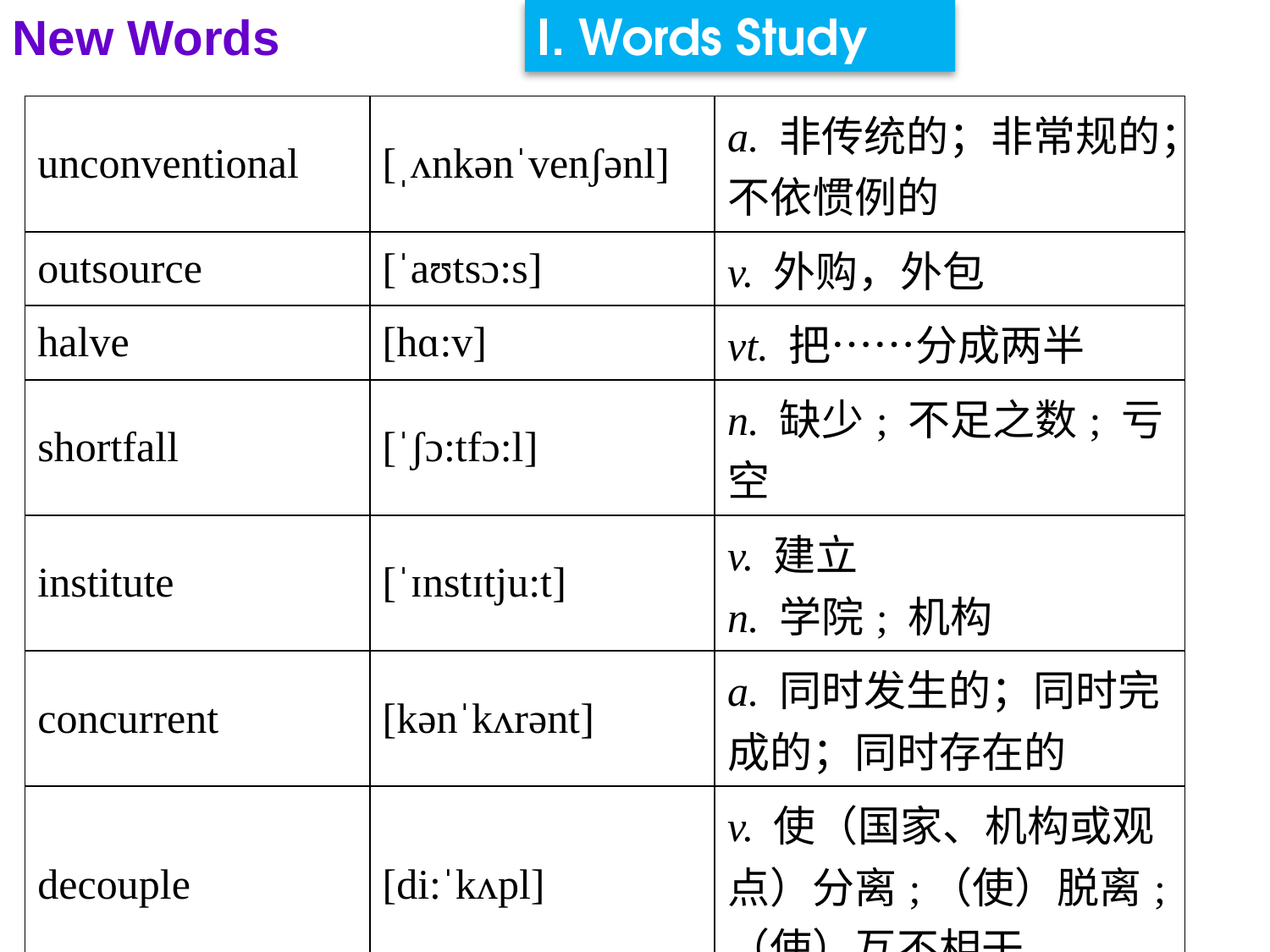

New Words
I. Words Study
| unconventional | [ˌʌnkənˈvenʃənl] | a. 非传统的；非常规的；不依惯例的 |
| --- | --- | --- |
| outsource | [ˈaʊtsɔ:s] | v. 外购，外包 |
| halve | [hɑ:v] | vt. 把……分成两半 |
| shortfall | [ˈʃɔ:tfɔ:l] | n. 缺少; 不足之数; 亏空 |
| institute | [ˈɪnstɪtju:t] | v. 建立 n. 学院; 机构 |
| concurrent | [kənˈkʌrənt] | a. 同时发生的；同时完成的；同时存在的 |
| decouple | [di:ˈkʌpl] | v. 使（国家、机构或观点）分离;（使）脱离;（使）互不相干 |